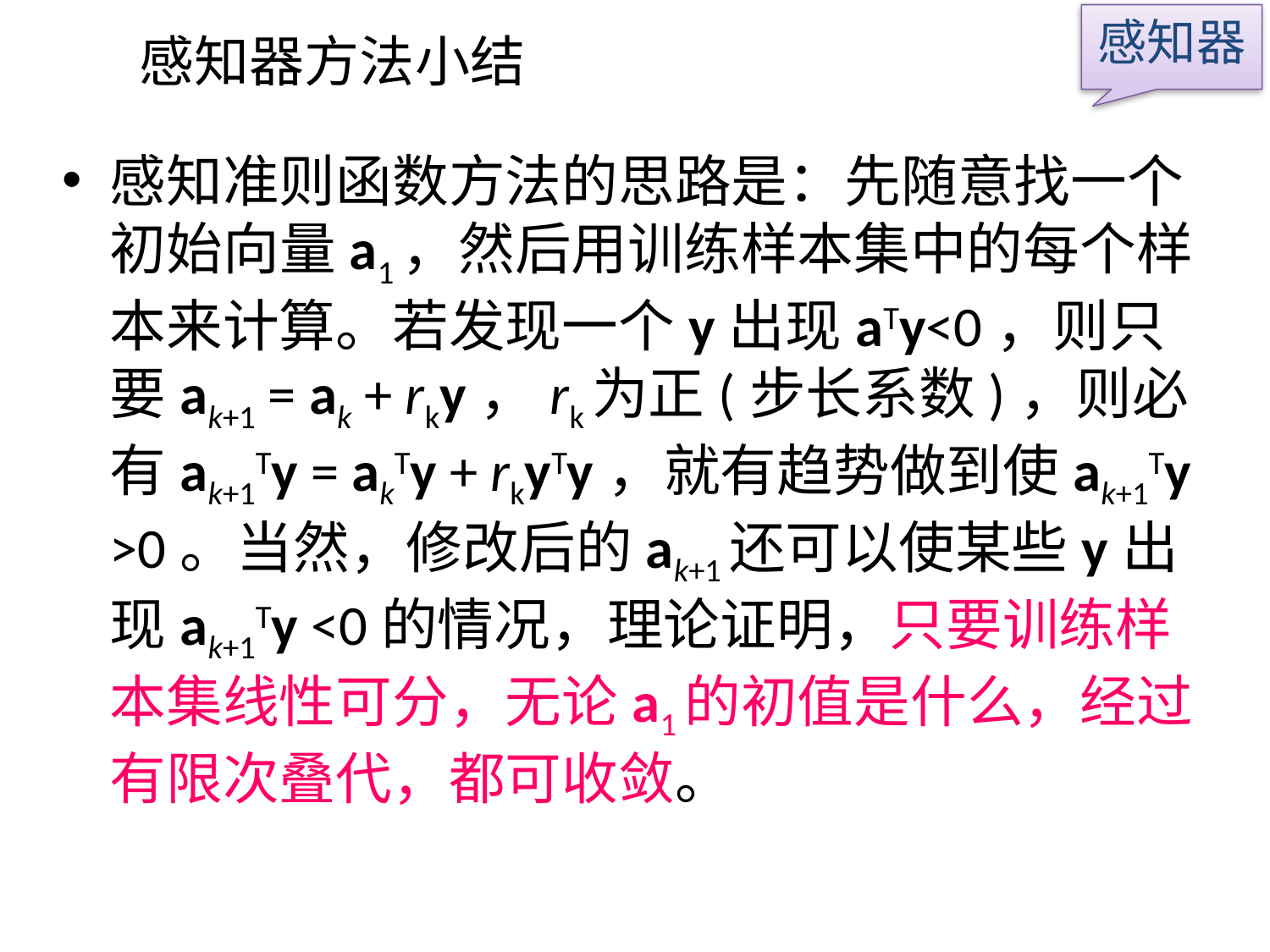

感知器
# 感知器方法小结
感知准则函数方法的思路是：先随意找一个初始向量a1，然后用训练样本集中的每个样本来计算。若发现一个y出现aTy<0，则只要ak+1 = ak + rky，rk为正(步长系数)，则必有ak+1Ty = akTy + rkyTy，就有趋势做到使ak+1Ty >0。当然，修改后的ak+1还可以使某些y出现ak+1Ty <0的情况，理论证明，只要训练样本集线性可分，无论a1的初值是什么，经过有限次叠代，都可收敛。